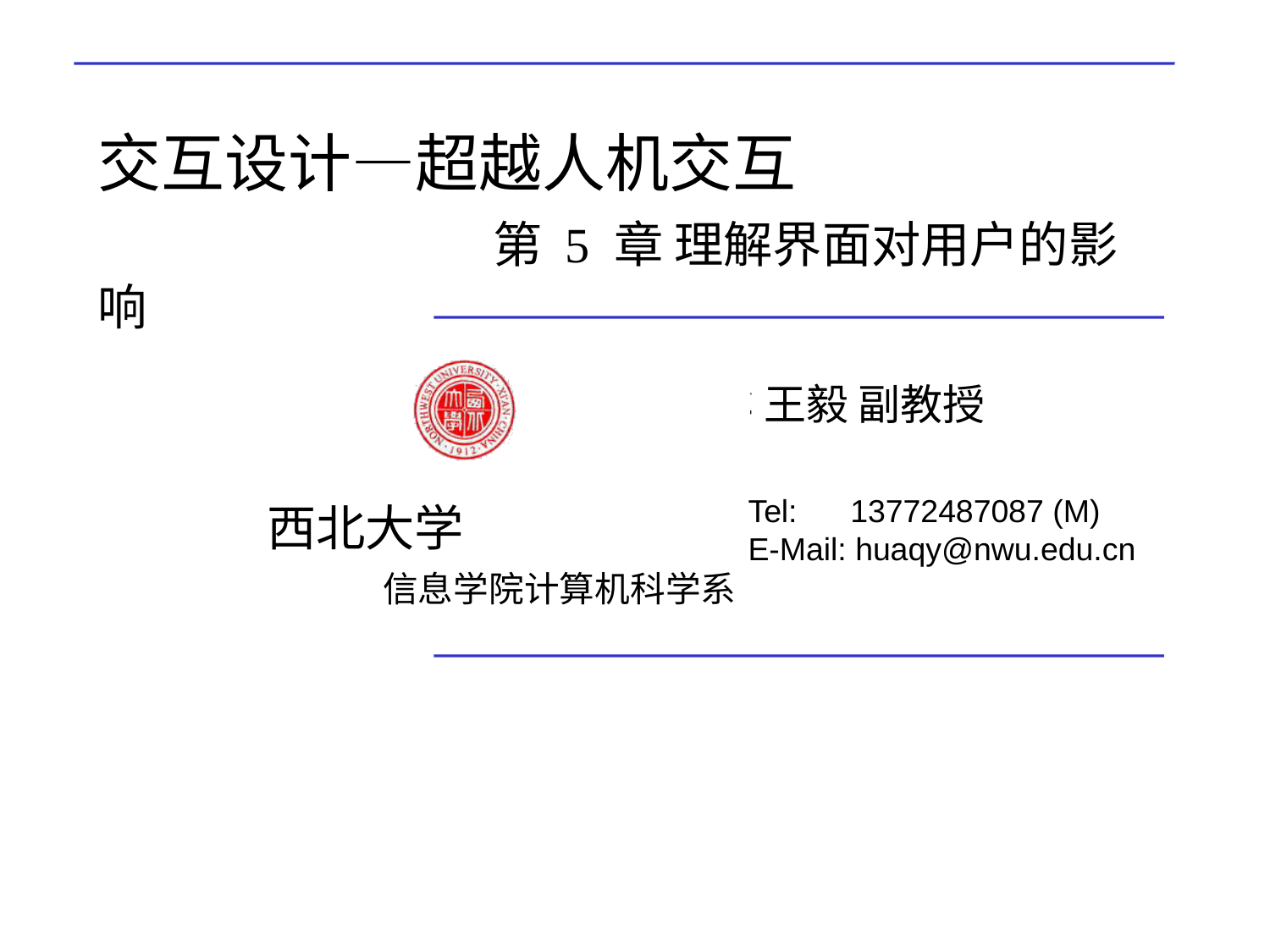

# 交互设计—超越人机交互 第 5 章 理解界面对用户的影响
王毅 副教授